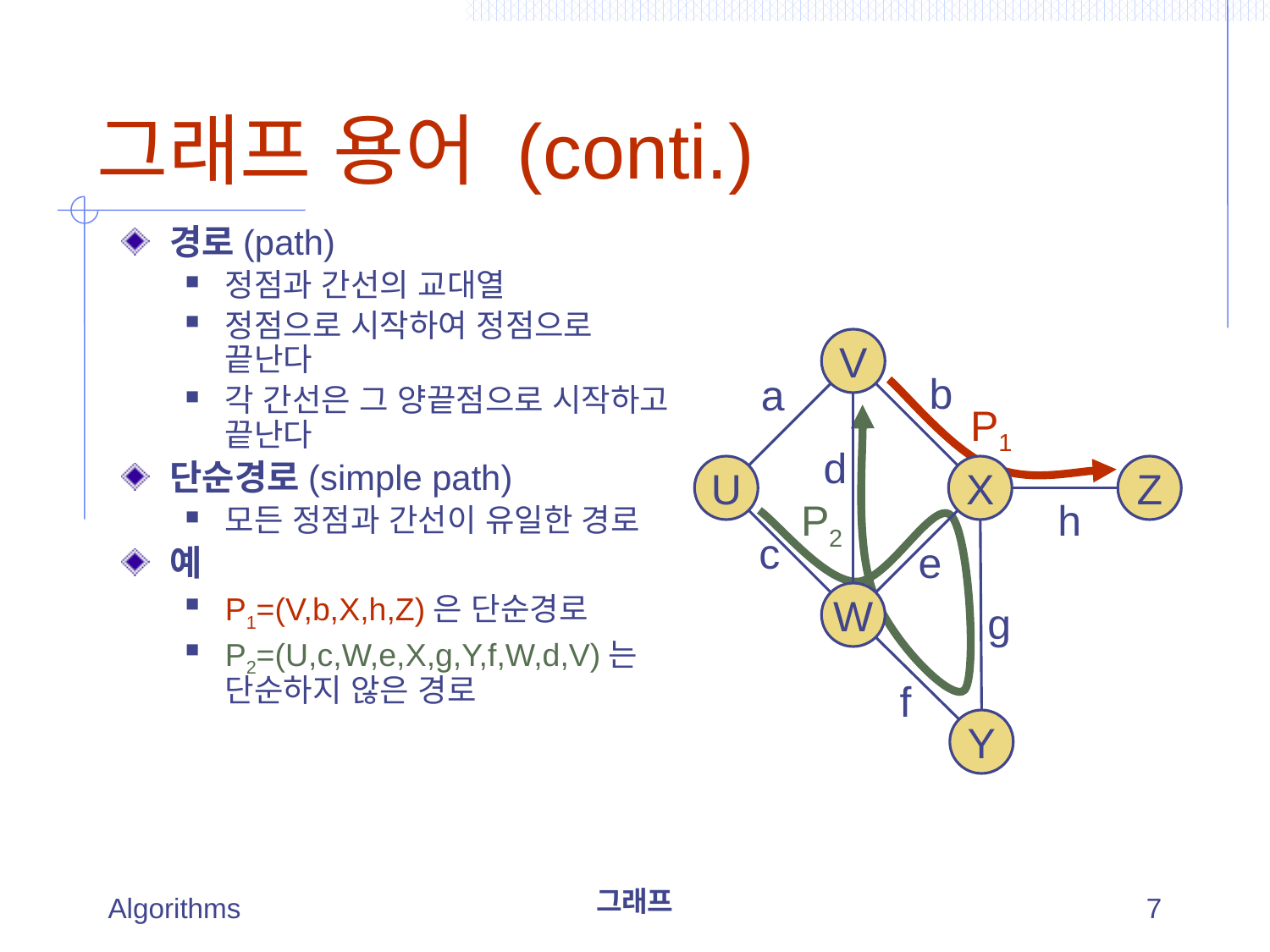

# 그래프 용어 (conti.)
경로(path)
정점과 간선의 교대열
정점으로 시작하여 정점으로 끝난다
각 간선은 그 양끝점으로 시작하고 끝난다
단순경로(simple path)
모든 정점과 간선이 유일한 경로
예
P1=(V,b,X,h,Z)은 단순경로
P2=(U,c,W,e,X,g,Y,f,W,d,V)는 단순하지 않은 경로
V
b
a

P1

d
U
X
Z
P2
h
c
e
W
g
f
Y
Algorithms
그래프
7